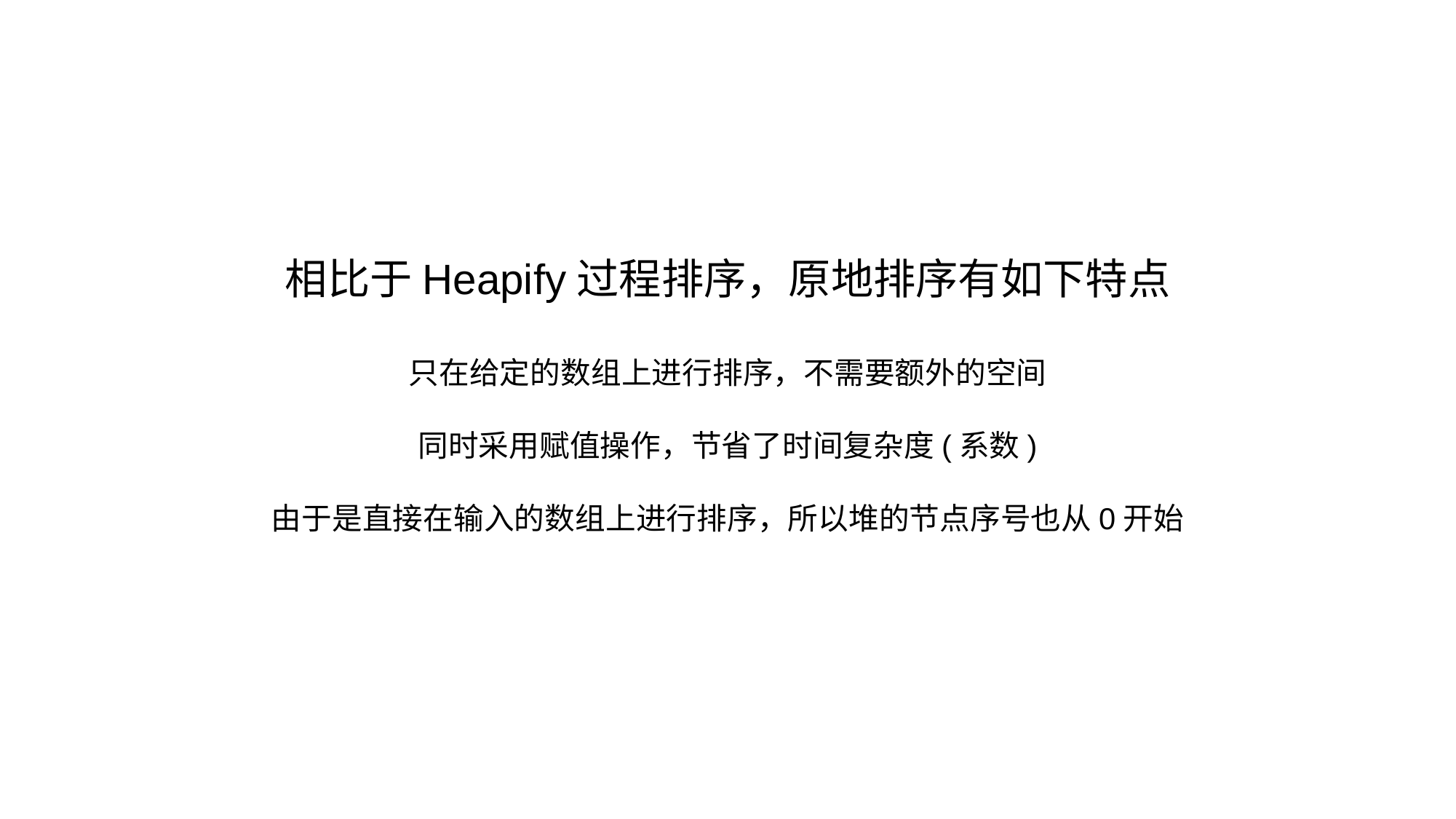

相比于Heapify过程排序，原地排序有如下特点

只在给定的数组上进行排序，不需要额外的空间

同时采用赋值操作，节省了时间复杂度(系数)

由于是直接在输入的数组上进行排序，所以堆的节点序号也从0开始